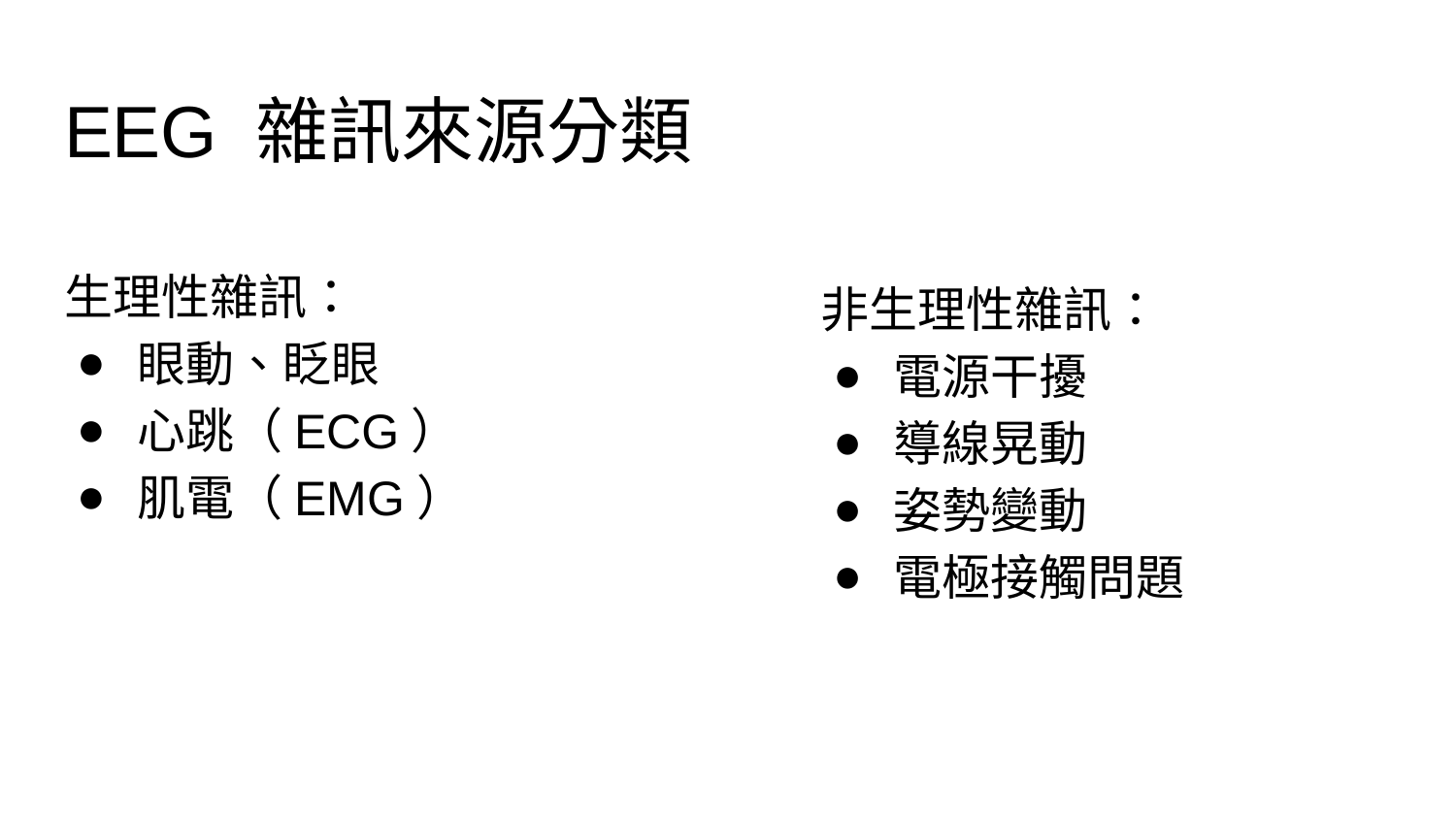

# EEG 雜訊來源分類
生理性雜訊：
眼動、眨眼
心跳（ECG）
肌電（EMG）

非生理性雜訊：
電源干擾
導線晃動
姿勢變動
電極接觸問題